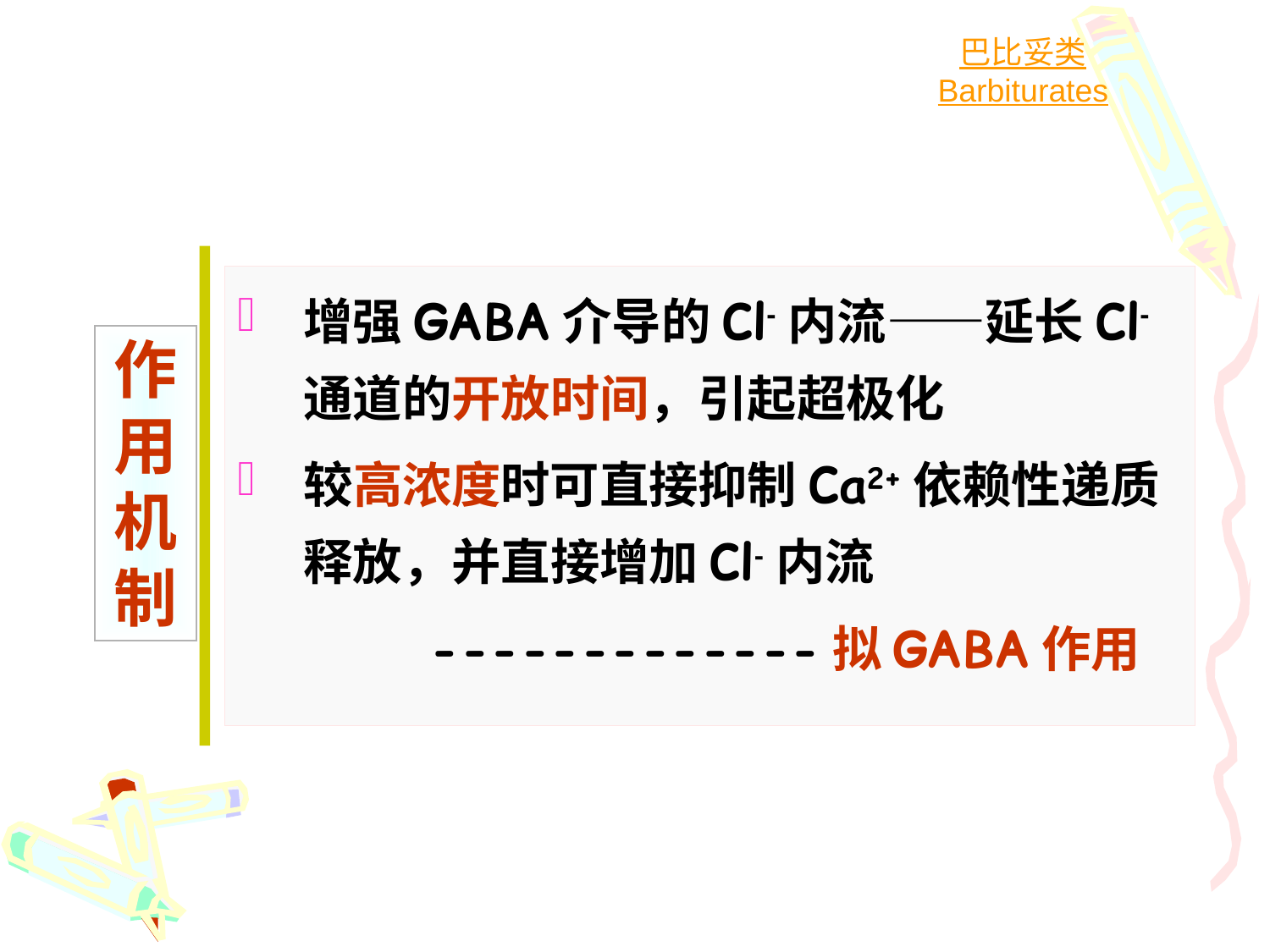

巴比妥类
Barbiturates

增强GABA介导的Cl-内流——延长Cl-通道的开放时间，引起超极化
较高浓度时可直接抑制Ca2+依赖性递质释放，并直接增加Cl-内流
         -------------拟GABA作用
作 用 机 制